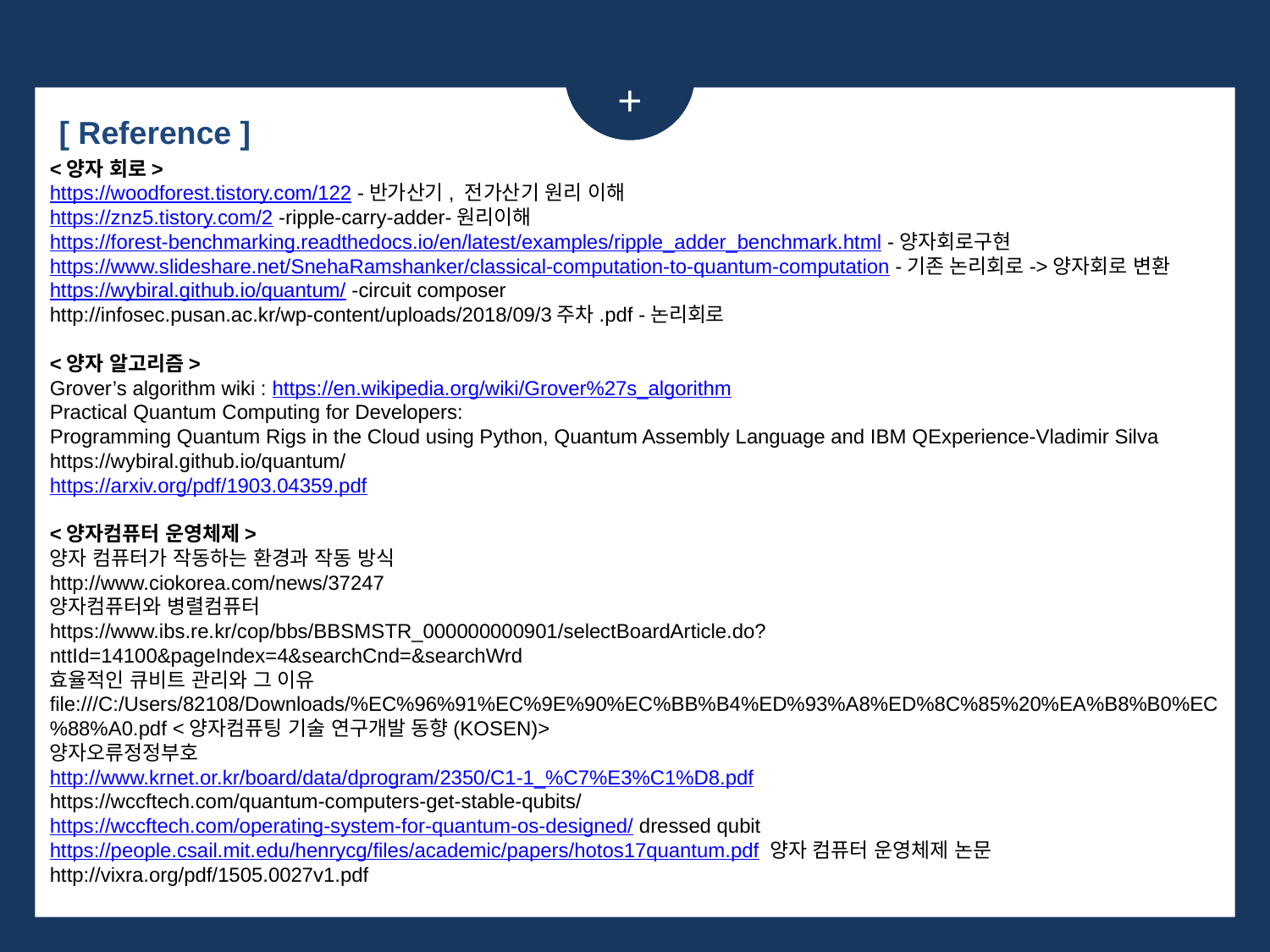

+

[ Reference ]
<양자 회로>
https://woodforest.tistory.com/122 -반가산기, 전가산기 원리 이해
https://znz5.tistory.com/2 -ripple-carry-adder-원리이해
https://forest-benchmarking.readthedocs.io/en/latest/examples/ripple_adder_benchmark.html -양자회로구현
https://www.slideshare.net/SnehaRamshanker/classical-computation-to-quantum-computation -기존 논리회로->양자회로 변환
https://wybiral.github.io/quantum/ -circuit composer
http://infosec.pusan.ac.kr/wp-content/uploads/2018/09/3주차.pdf -논리회로

<양자 알고리즘>
Grover’s algorithm wiki : https://en.wikipedia.org/wiki/Grover%27s_algorithm
Practical Quantum Computing for Developers:
Programming Quantum Rigs in the Cloud using Python, Quantum Assembly Language and IBM QExperience-Vladimir Silva
https://wybiral.github.io/quantum/
https://arxiv.org/pdf/1903.04359.pdf

<양자컴퓨터 운영체제>
양자 컴퓨터가 작동하는 환경과 작동 방식
http://www.ciokorea.com/news/37247
양자컴퓨터와 병렬컴퓨터
https://www.ibs.re.kr/cop/bbs/BBSMSTR_000000000901/selectBoardArticle.do?nttId=14100&pageIndex=4&searchCnd=&searchWrd
효율적인 큐비트 관리와 그 이유
file:///C:/Users/82108/Downloads/%EC%96%91%EC%9E%90%EC%BB%B4%ED%93%A8%ED%8C%85%20%EA%B8%B0%EC%88%A0.pdf <양자컴퓨팅 기술 연구개발 동향(KOSEN)>
양자오류정정부호
http://www.krnet.or.kr/board/data/dprogram/2350/C1-1_%C7%E3%C1%D8.pdf
https://wccftech.com/quantum-computers-get-stable-qubits/
https://wccftech.com/operating-system-for-quantum-os-designed/ dressed qubit
https://people.csail.mit.edu/henrycg/files/academic/papers/hotos17quantum.pdf 양자 컴퓨터 운영체제 논문
http://vixra.org/pdf/1505.0027v1.pdf